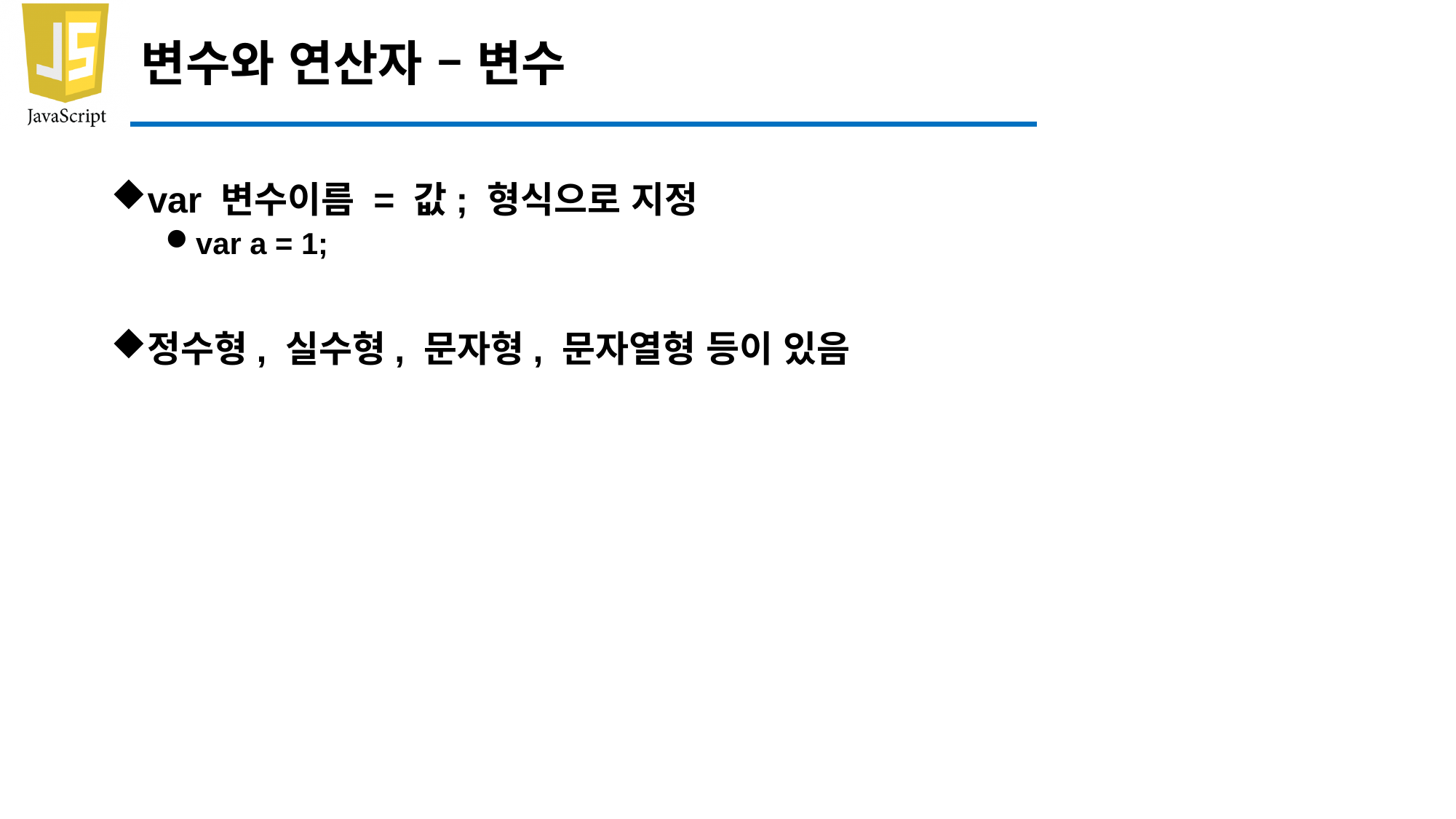

# 변수와 연산자 – 변수
var 변수이름 = 값; 형식으로 지정
var a = 1;

정수형, 실수형, 문자형, 문자열형 등이 있음